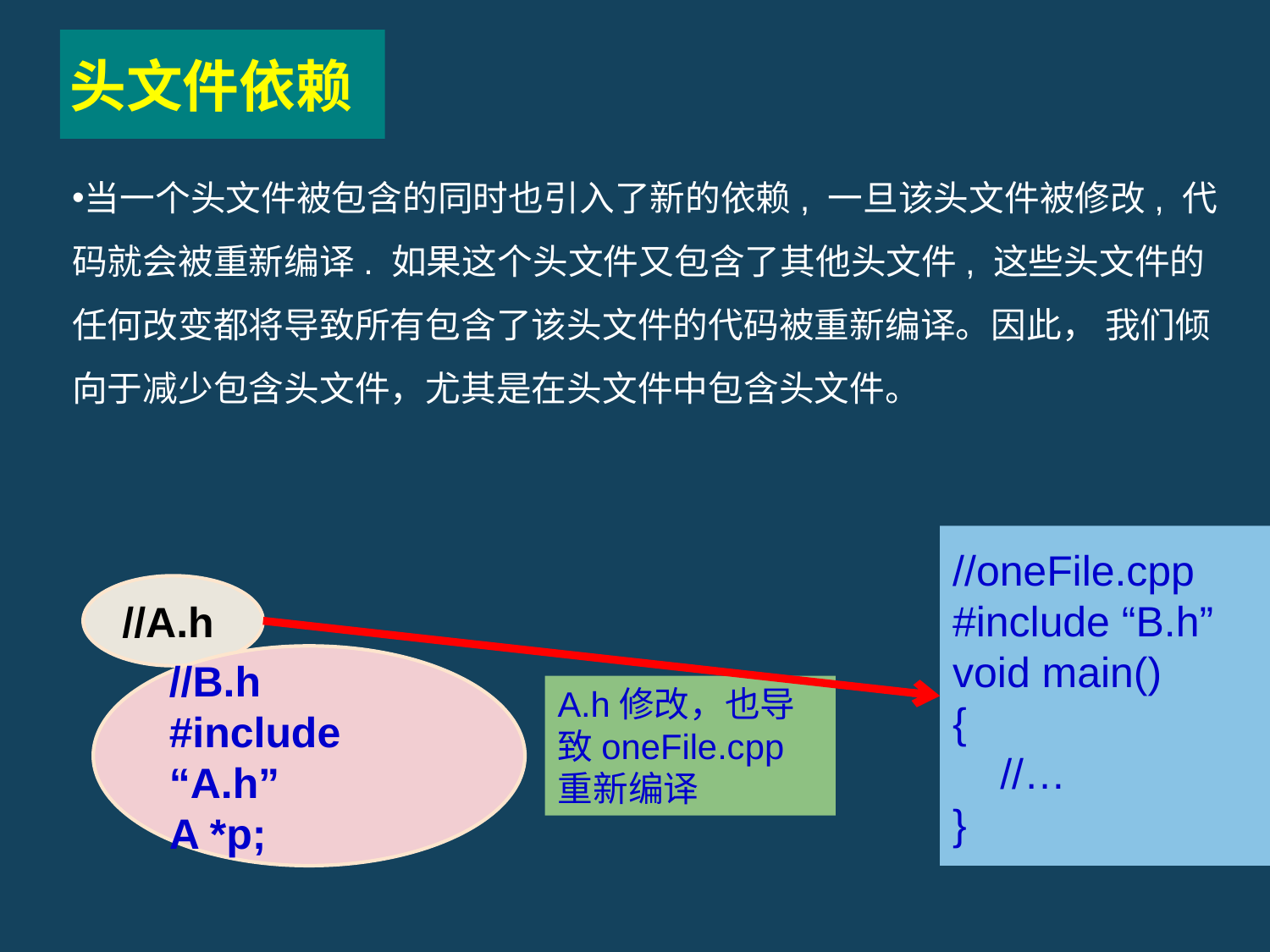

# 头文件依赖
当一个头文件被包含的同时也引入了新的依赖, 一旦该头文件被修改, 代码就会被重新编译. 如果这个头文件又包含了其他头文件, 这些头文件的任何改变都将导致所有包含了该头文件的代码被重新编译。因此， 我们倾向于减少包含头文件，尤其是在头文件中包含头文件。
//oneFile.cpp
#include “B.h”
void main()
{
    //…
}
//A.h
//B.h
#include “A.h”
A *p;
A.h修改，也导致oneFile.cpp重新编译